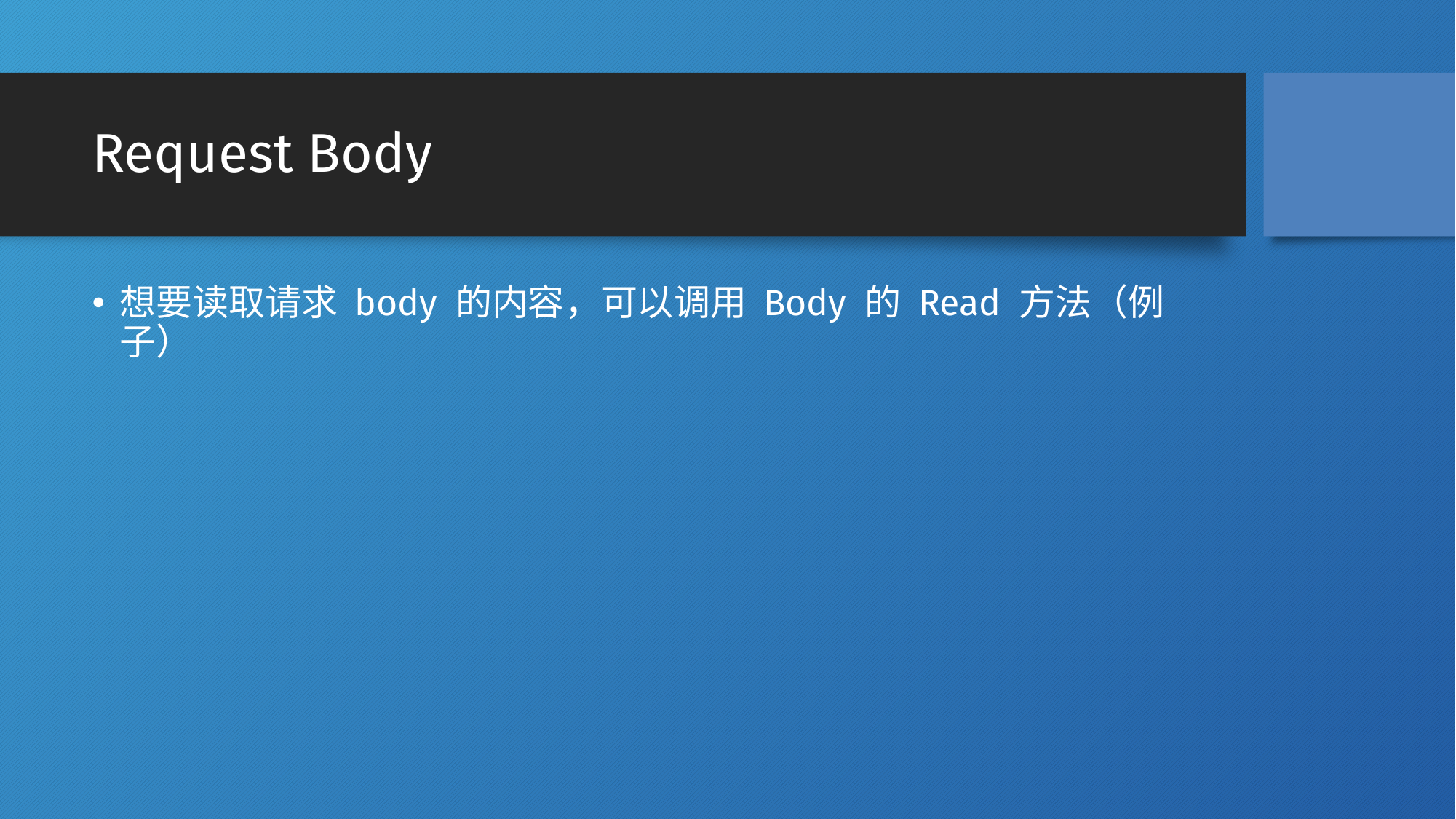

# Request Body
想要读取请求 body 的内容，可以调用 Body 的 Read 方法（例子）